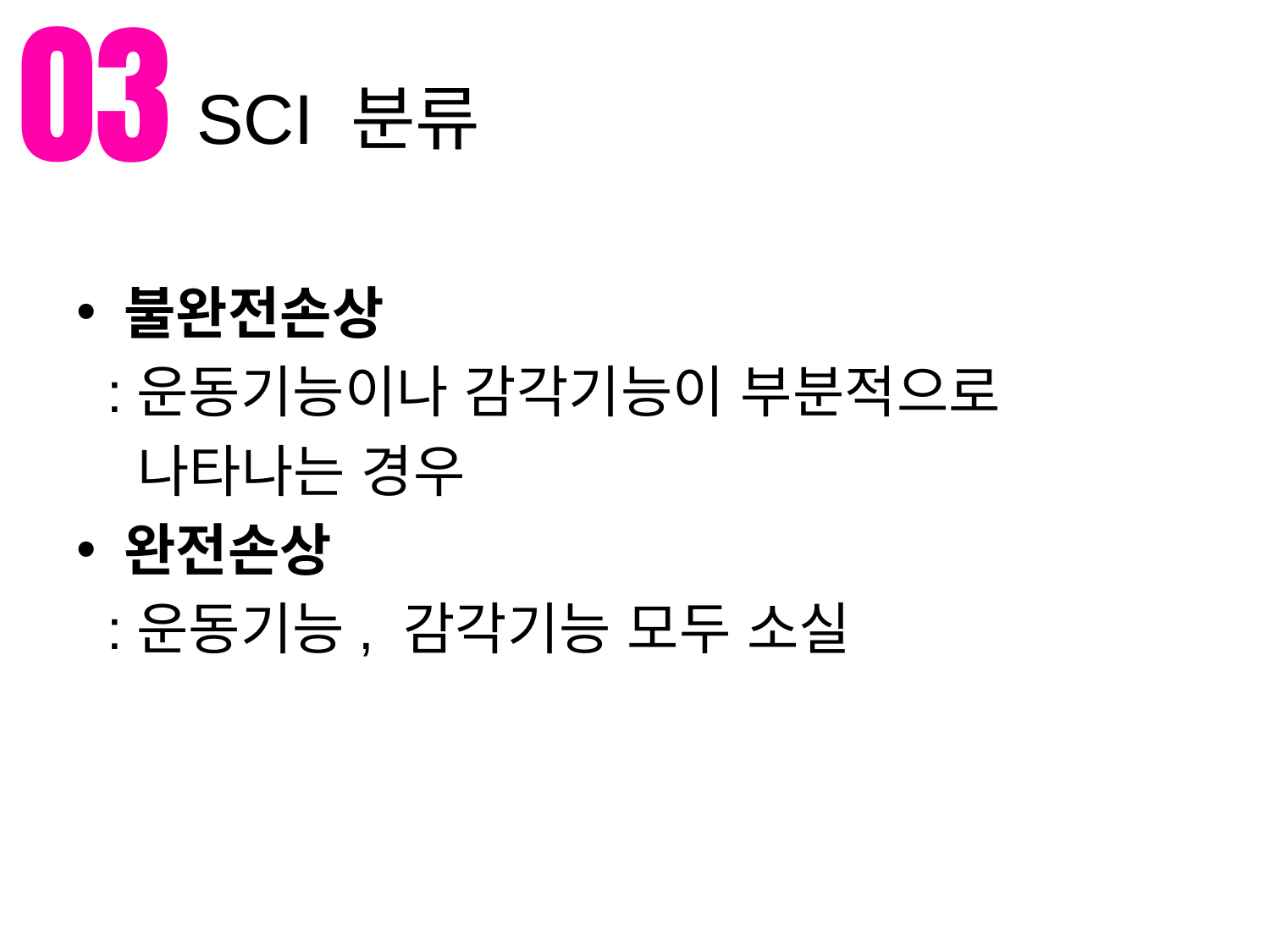

03
Made in Yang
SCI 분류
불완전손상
  :운동기능이나 감각기능이 부분적으로
   나타나는 경우
완전손상
  :운동기능, 감각기능 모두 소실